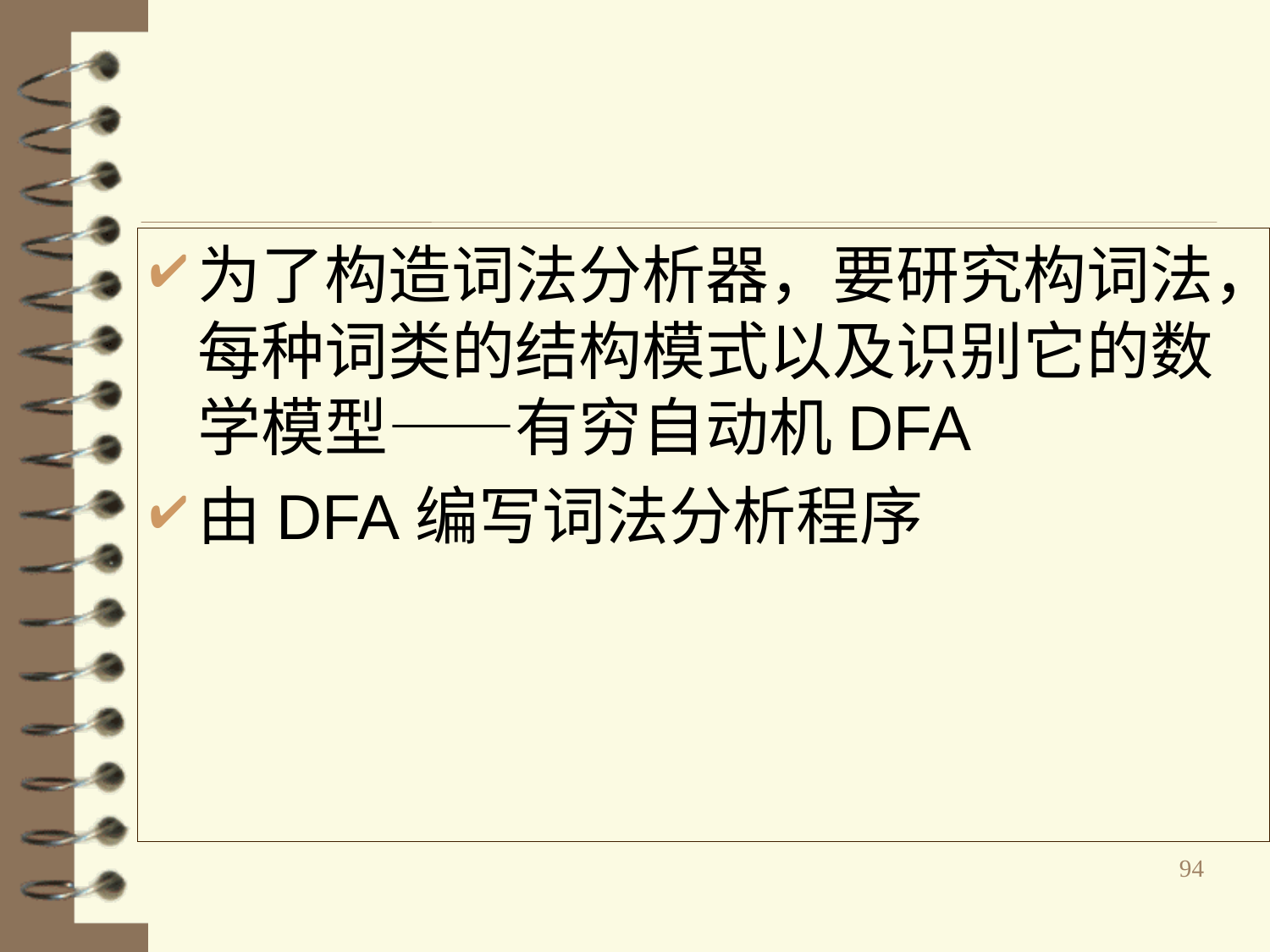

#
为了构造词法分析器，要研究构词法，每种词类的结构模式以及识别它的数学模型——有穷自动机DFA
由DFA编写词法分析程序
94